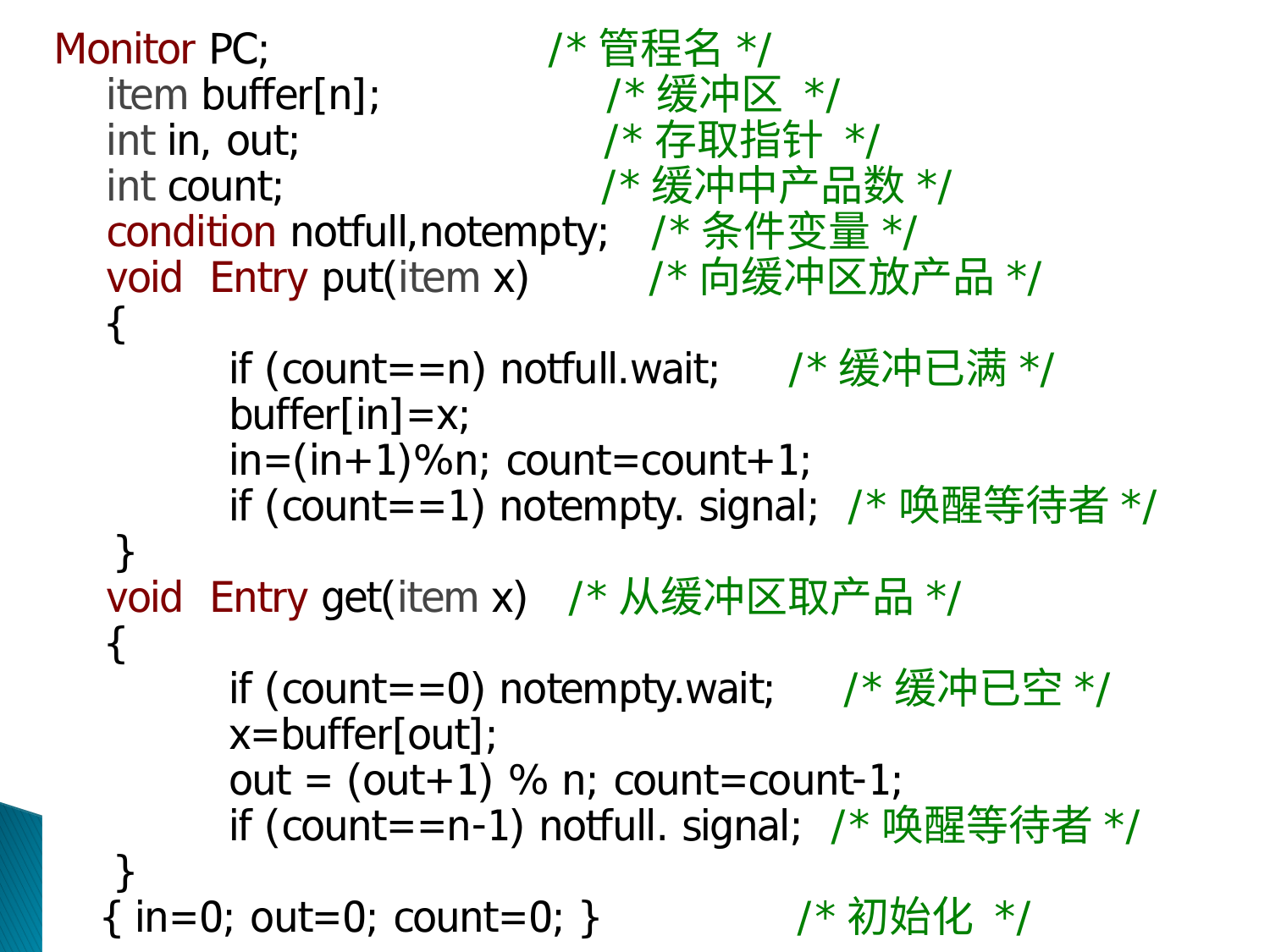

Monitor PC;                     /*管程名*/
    item buffer[n];                 /*缓冲区 */
    int in, out;                       /*存取指针 */
    int count;                        /*缓冲中产品数*/
    condition notfull,notempty;   /*条件变量*/
    void  Entry put(item x)         /*向缓冲区放产品*/
    {
		if (count==n) notfull.wait;     /*缓冲已满*/
		buffer[in]=x;
		in=(in+1)%n; count=count+1;
		if (count==1) notempty. signal;  /*唤醒等待者*/
	 }
    void  Entry get(item x)   /*从缓冲区取产品*/
    {
		if (count==0) notempty.wait;     /*缓冲已空*/
		x=buffer[out];
		out = (out+1) % n; count=count-1;
		if (count==n-1) notfull. signal;  /*唤醒等待者*/
	 }
	{ in=0; out=0; count=0; }               /*初始化 */